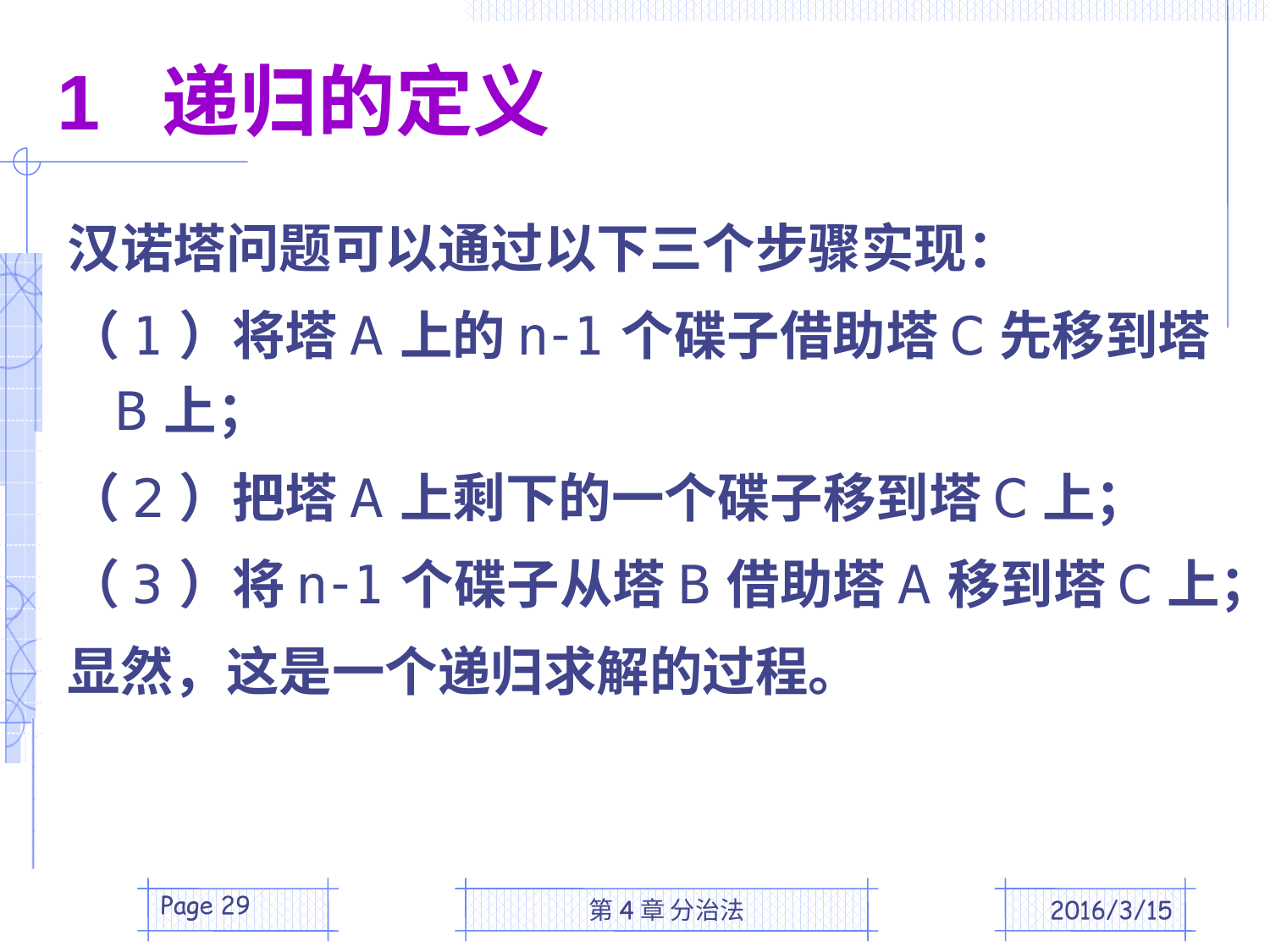

1  递归的定义
汉诺塔问题可以通过以下三个步骤实现：
（1）将塔A上的n-1个碟子借助塔C先移到塔B上；
（2）把塔A上剩下的一个碟子移到塔C上；
（3）将n-1个碟子从塔B借助塔A移到塔C上；
显然，这是一个递归求解的过程。
Page 29
第4章 分治法
2016/3/15